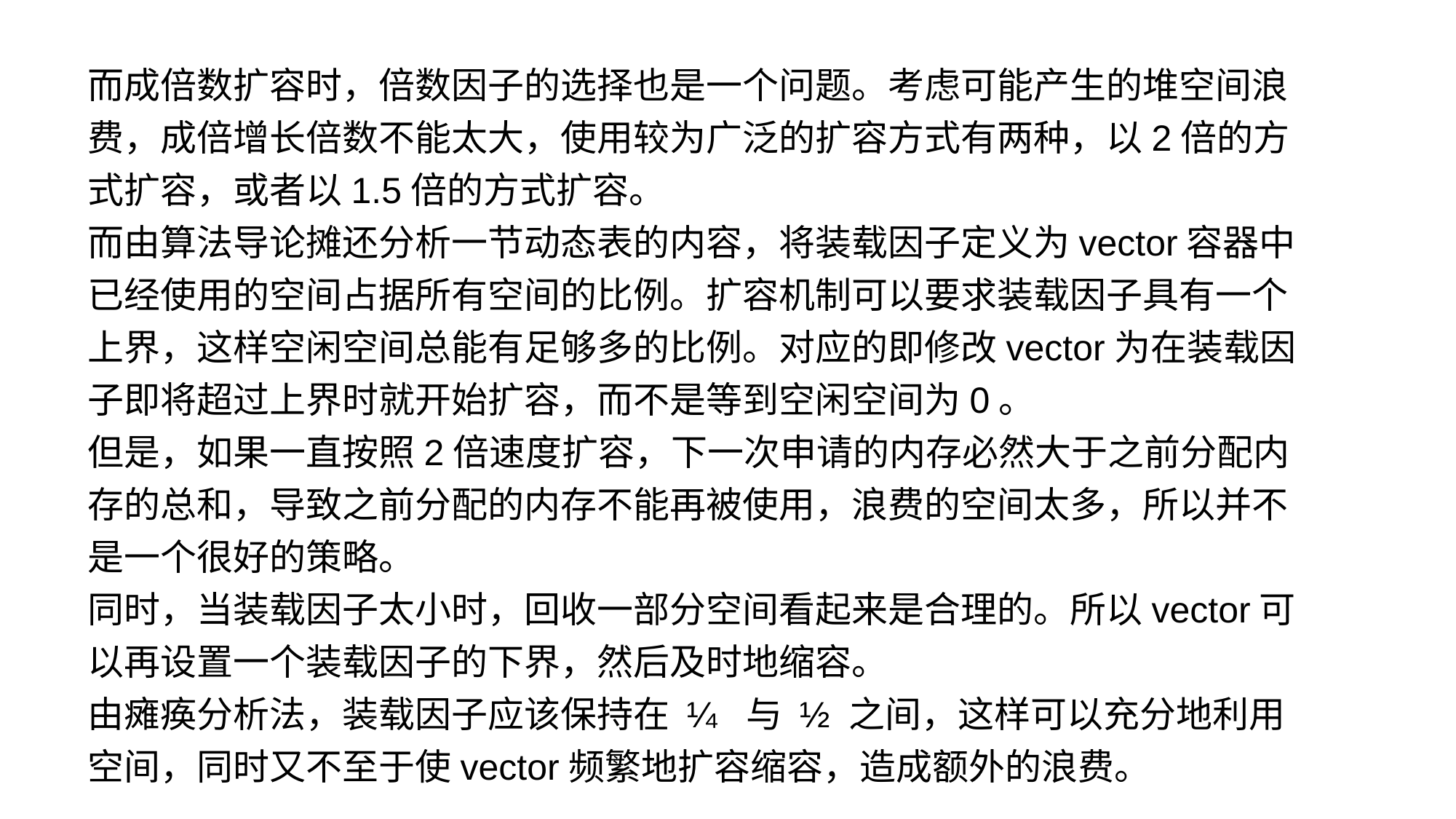

而成倍数扩容时，倍数因子的选择也是一个问题。考虑可能产生的堆空间浪费，成倍增长倍数不能太大，使用较为广泛的扩容方式有两种，以2倍的方式扩容，或者以1.5倍的方式扩容。
而由算法导论摊还分析一节动态表的内容，将装载因子定义为vector容器中已经使用的空间占据所有空间的比例。扩容机制可以要求装载因子具有一个上界，这样空闲空间总能有足够多的比例。对应的即修改vector为在装载因子即将超过上界时就开始扩容，而不是等到空闲空间为0。
但是，如果一直按照2倍速度扩容，下一次申请的内存必然大于之前分配内存的总和，导致之前分配的内存不能再被使用，浪费的空间太多，所以并不是一个很好的策略。
同时，当装载因子太小时，回收一部分空间看起来是合理的。所以vector可以再设置一个装载因子的下界，然后及时地缩容。
由瘫痪分析法，装载因子应该保持在 ¼  与 ½ 之间，这样可以充分地利用空间，同时又不至于使vector频繁地扩容缩容，造成额外的浪费。